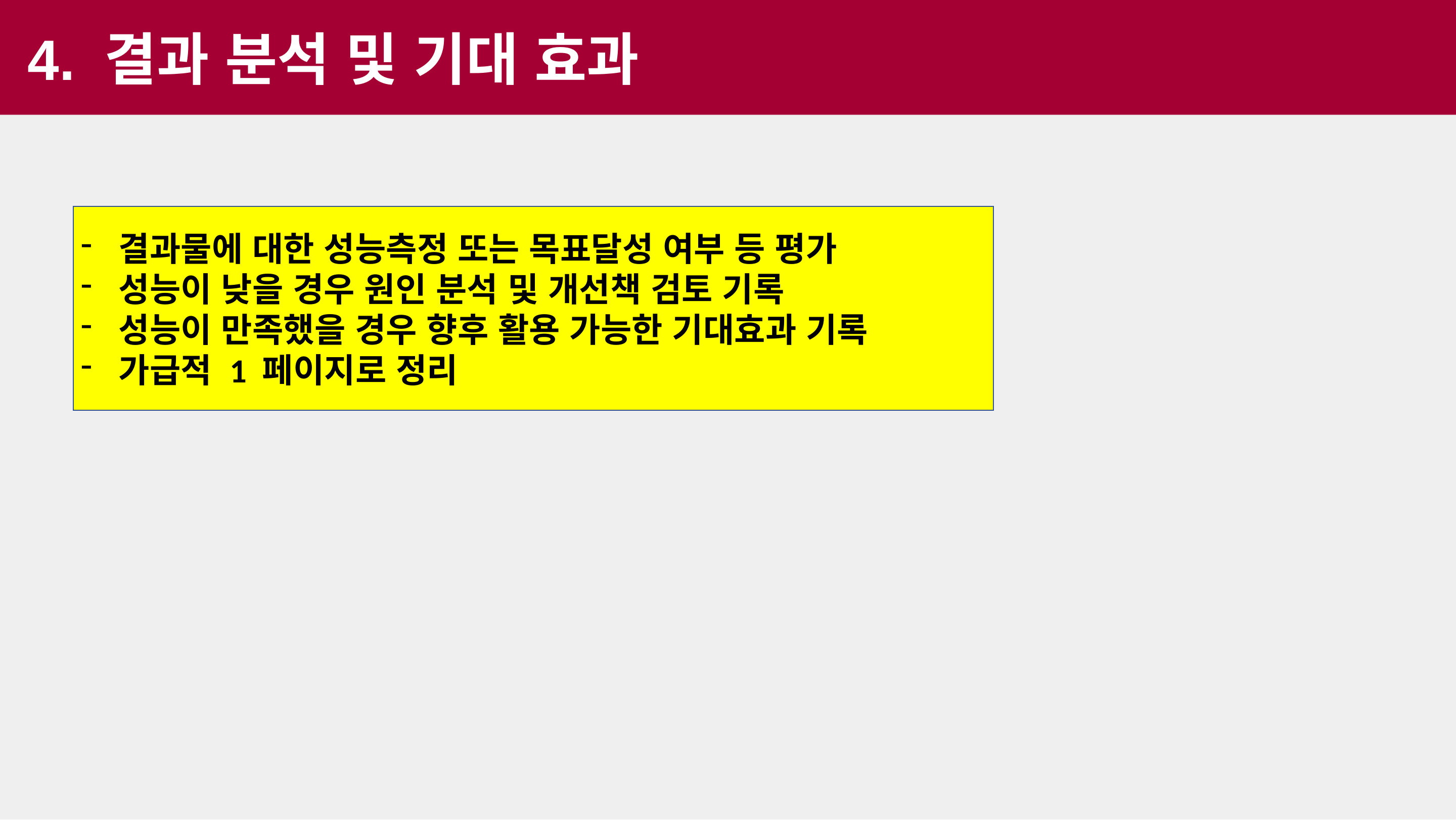

4. 결과 분석 및 기대 효과
결과물에 대한 성능측정 또는 목표달성 여부 등 평가
성능이 낮을 경우 원인 분석 및 개선책 검토 기록
성능이 만족했을 경우 향후 활용 가능한 기대효과 기록
가급적 1 페이지로 정리